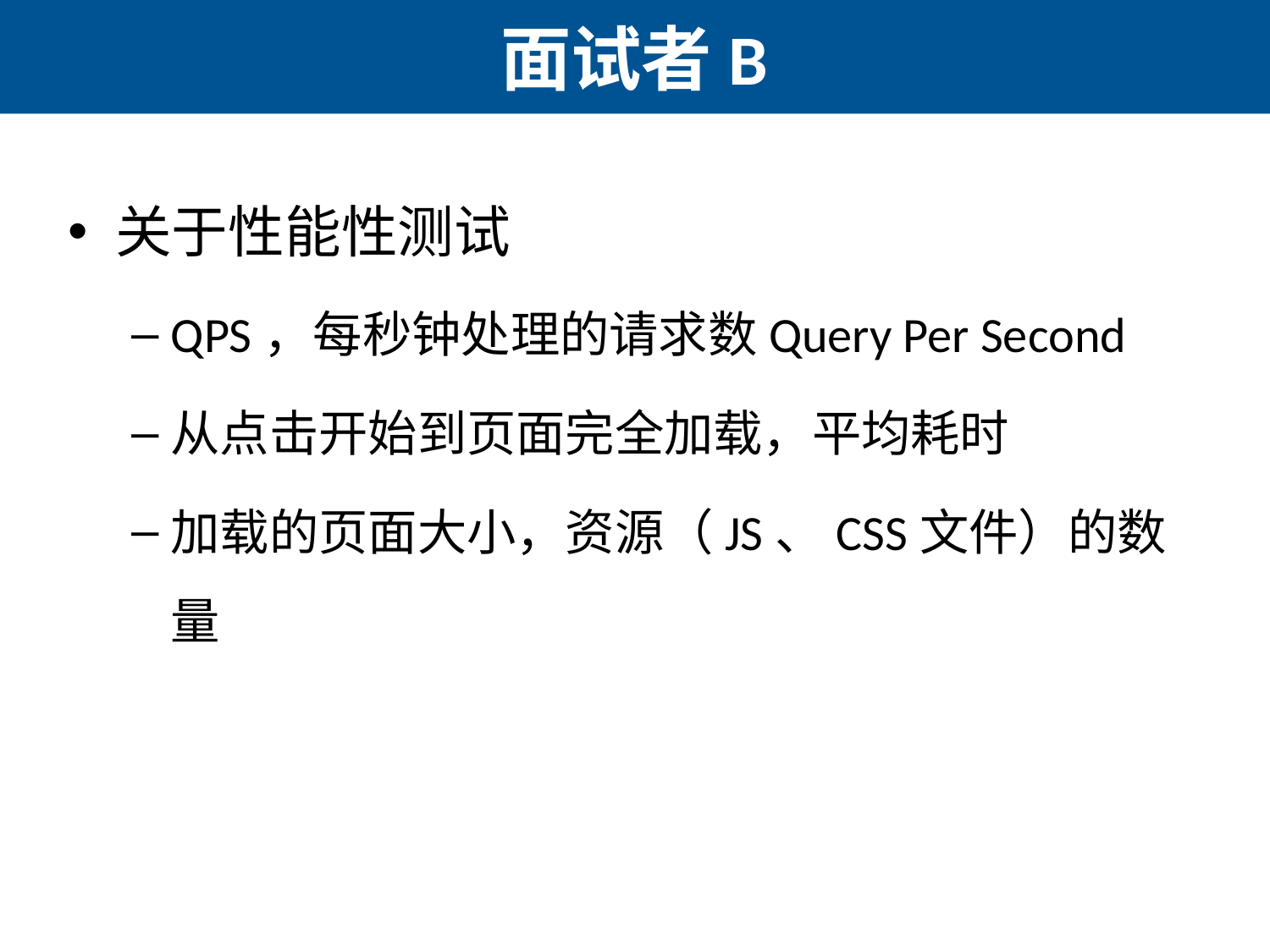

# 面试者B
关于性能性测试
QPS，每秒钟处理的请求数Query Per Second
从点击开始到页面完全加载，平均耗时
加载的页面大小，资源（JS、CSS文件）的数量